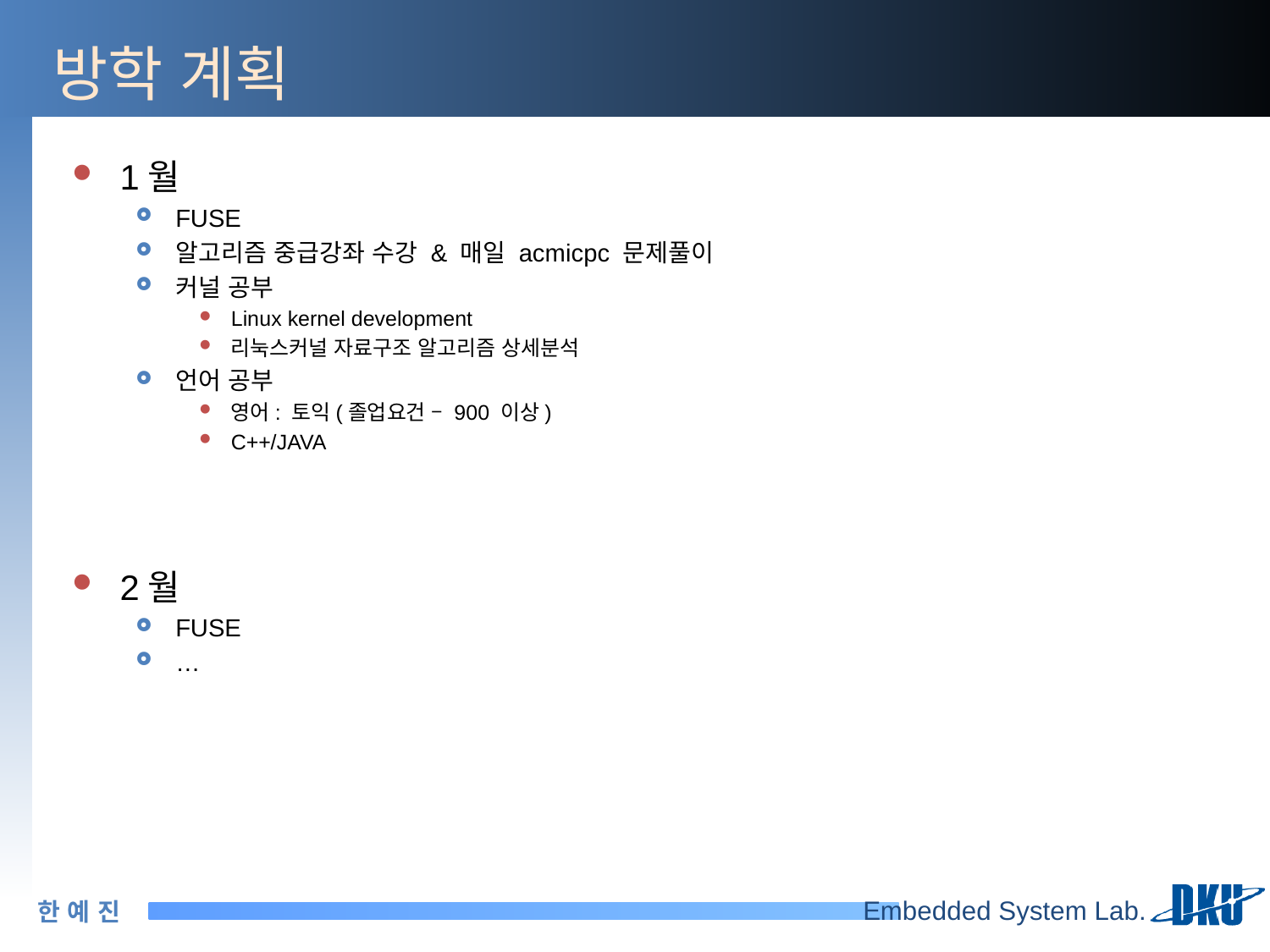

# 방학 계획
1월
FUSE
알고리즘 중급강좌 수강 & 매일 acmicpc 문제풀이
커널 공부
Linux kernel development
리눅스커널 자료구조 알고리즘 상세분석
언어 공부
영어: 토익(졸업요건 – 900 이상)
C++/JAVA

2월
FUSE
…